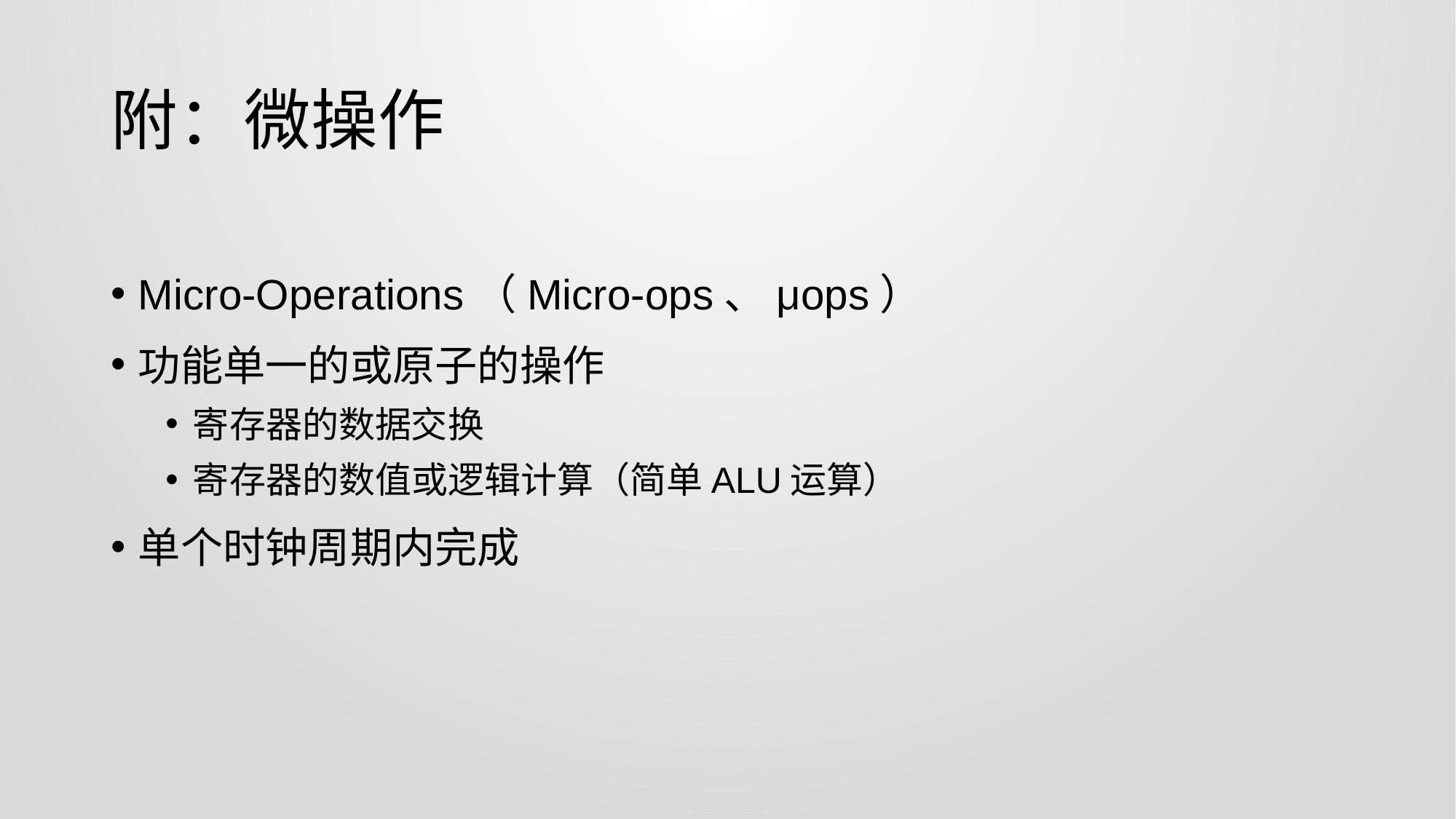

# 附：微操作
Micro-Operations（Micro-ops、μops）
功能单一的或原子的操作
寄存器的数据交换
寄存器的数值或逻辑计算（简单ALU运算）
单个时钟周期内完成